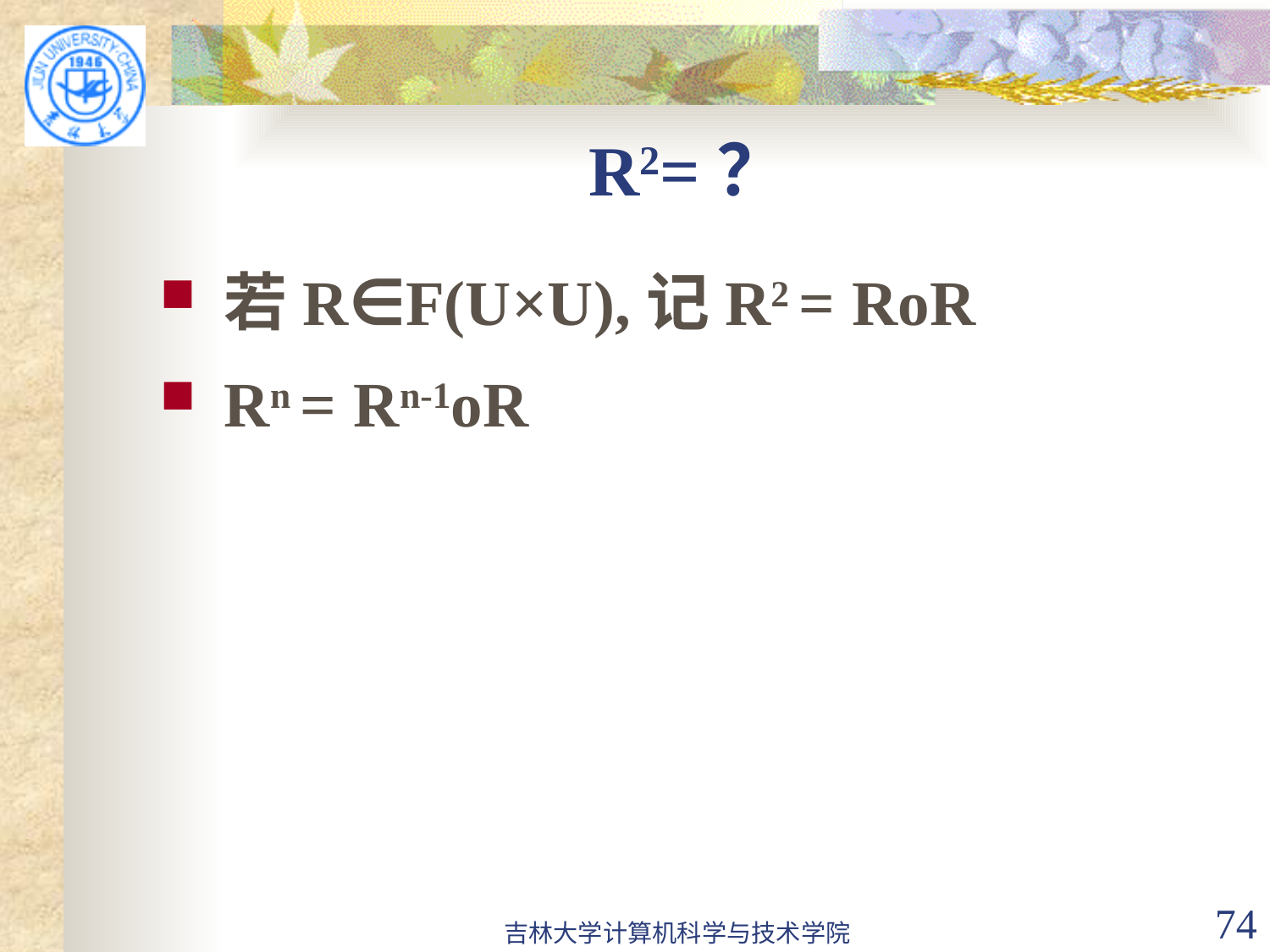

# R2=？
若R∈F(U×U),记R2 = RоR
Rn = Rn-1оR
吉林大学计算机科学与技术学院
74